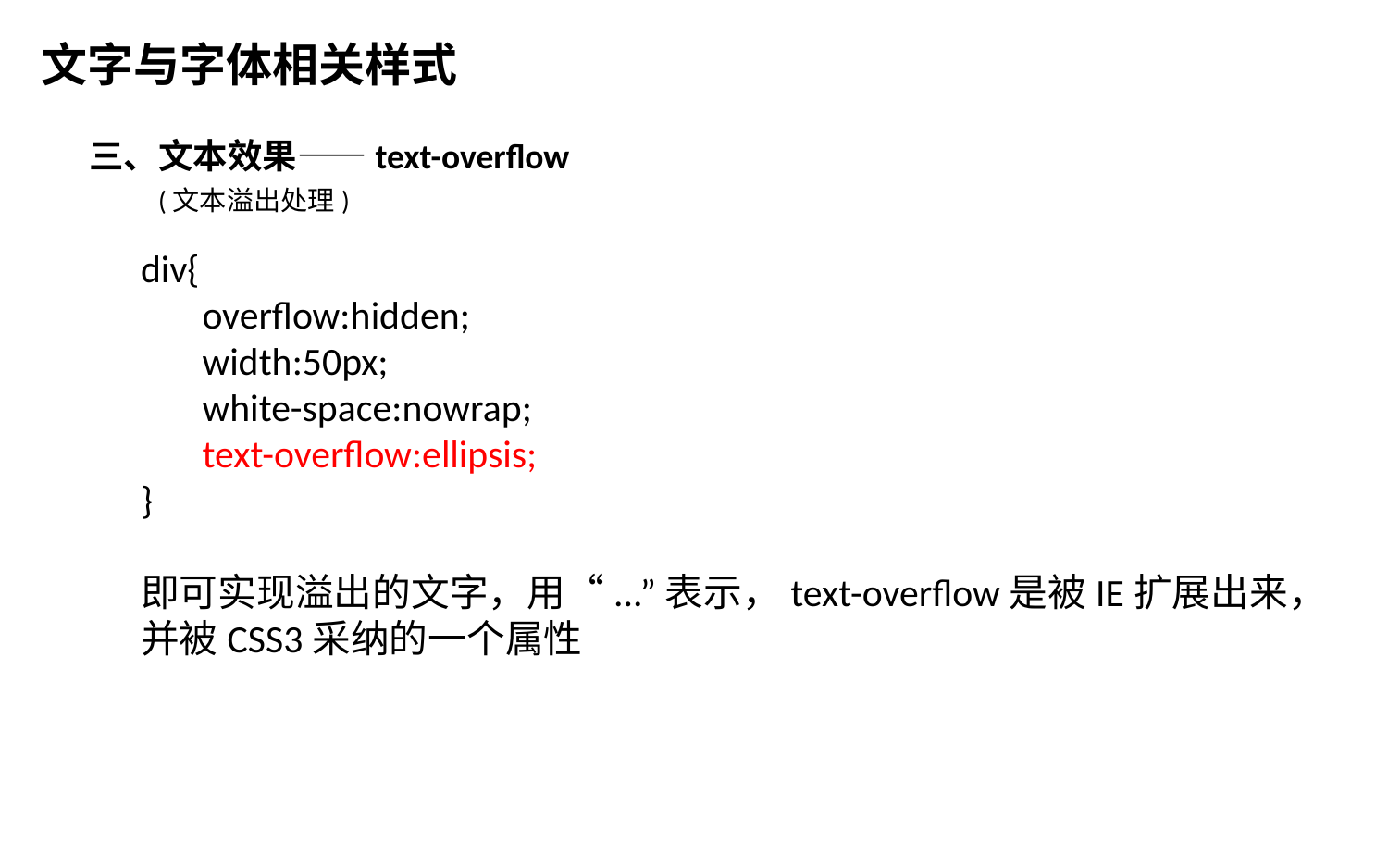

文字与字体相关样式
三、文本效果——text-overflow
         (文本溢出处理)
div{
       overflow:hidden;
       width:50px;
       white-space:nowrap;
       text-overflow:ellipsis;
}

即可实现溢出的文字，用“...”表示，text-overflow是被IE扩展出来，
并被CSS3采纳的一个属性